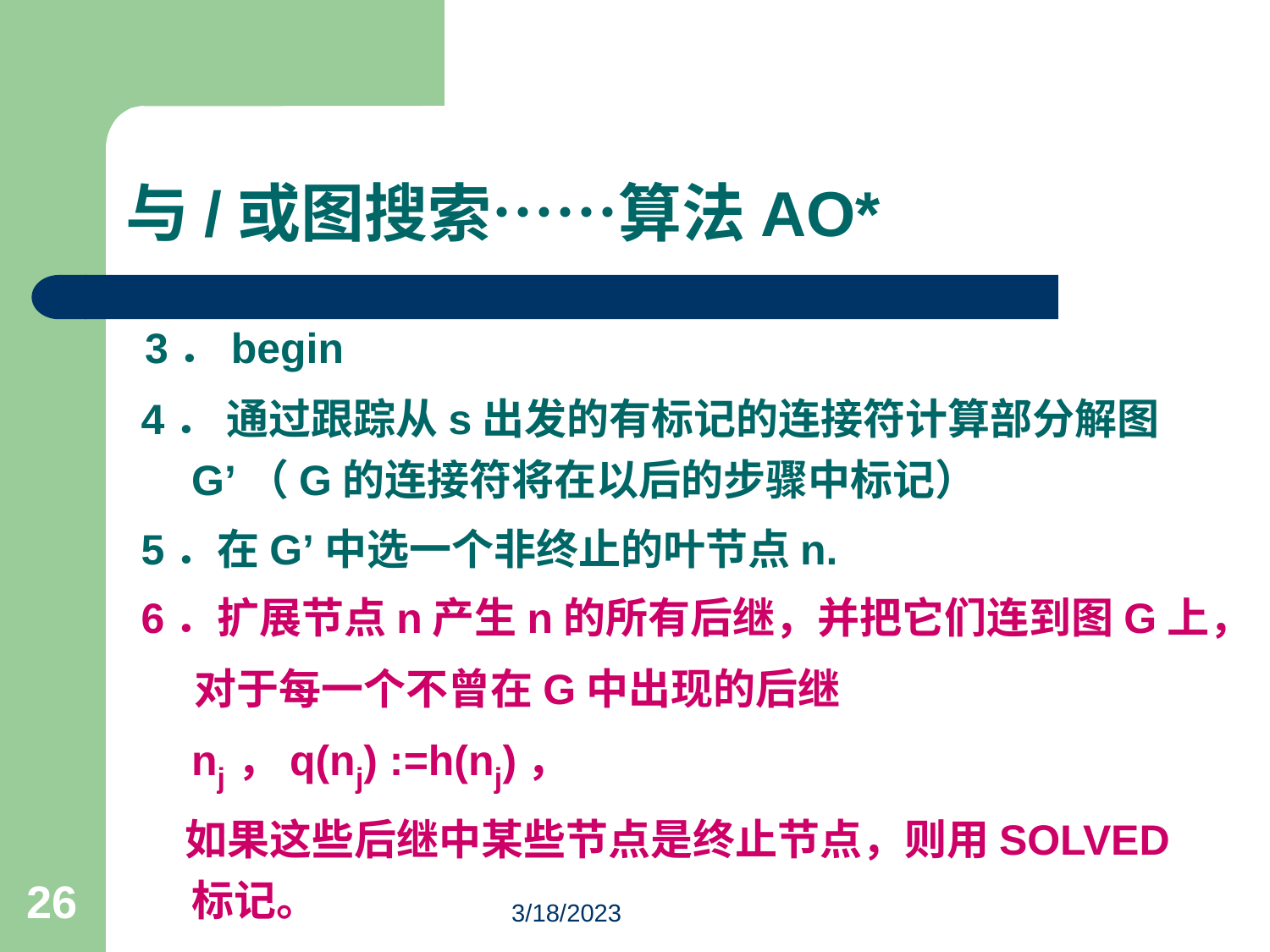

与/或图搜索……算法AO*
  3．begin
  4． 通过跟踪从s出发的有标记的连接符计算部分解图G’（G的连接符将在以后的步骤中标记）
  5．在G’中选一个非终止的叶节点n.
  6．扩展节点n产生n的所有后继，并把它们连到图G上，
       对于每一个不曾在G中出现的后继nj，q(nj) :=h(nj)，
      如果这些后继中某些节点是终止节点，则用SOLVED标记。
26
3/18/2023